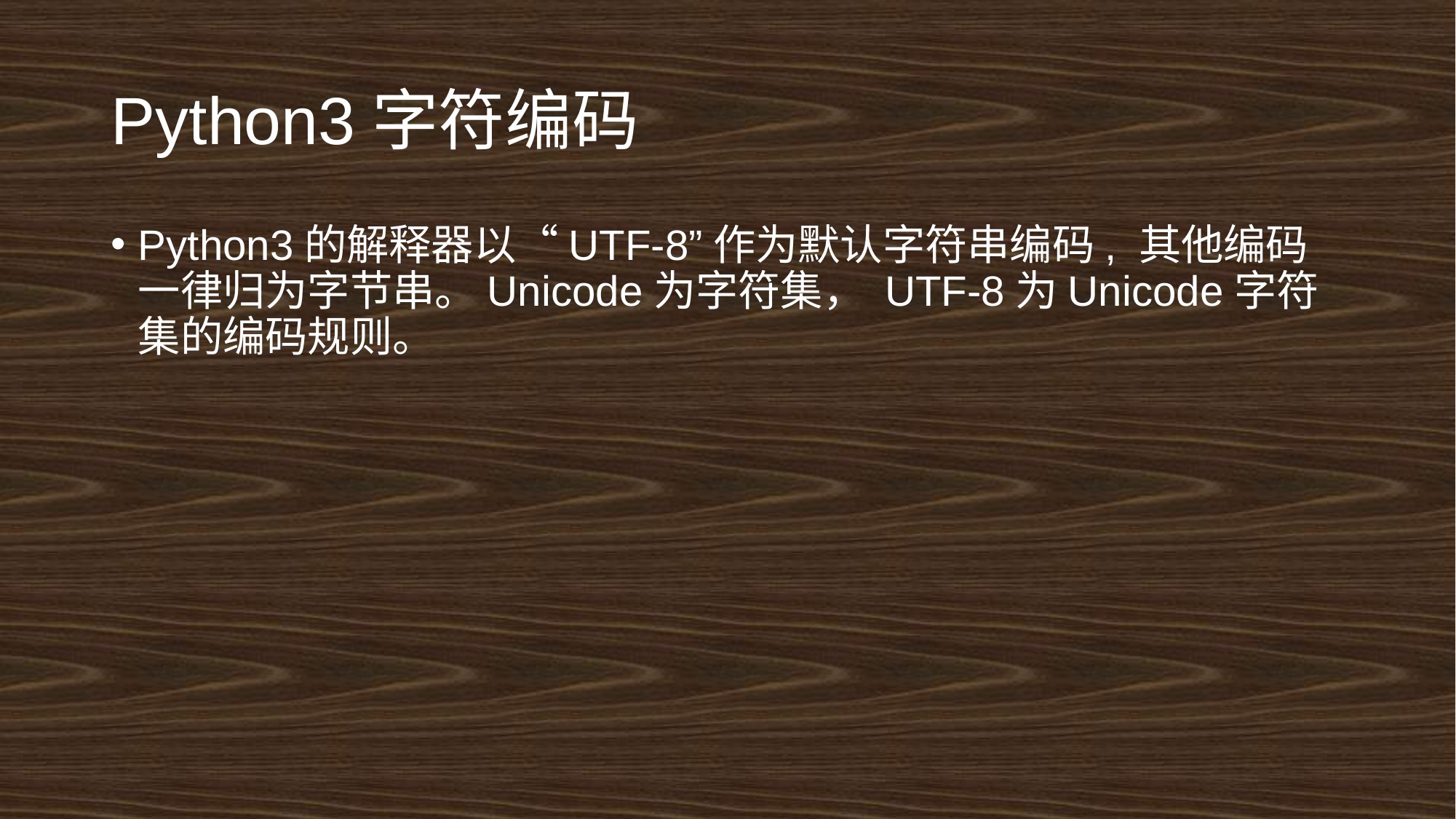

# Python3字符编码
Python3的解释器以“UTF-8”作为默认字符串编码, 其他编码一律归为字节串。Unicode为字符集， UTF-8为Unicode字符集的编码规则。